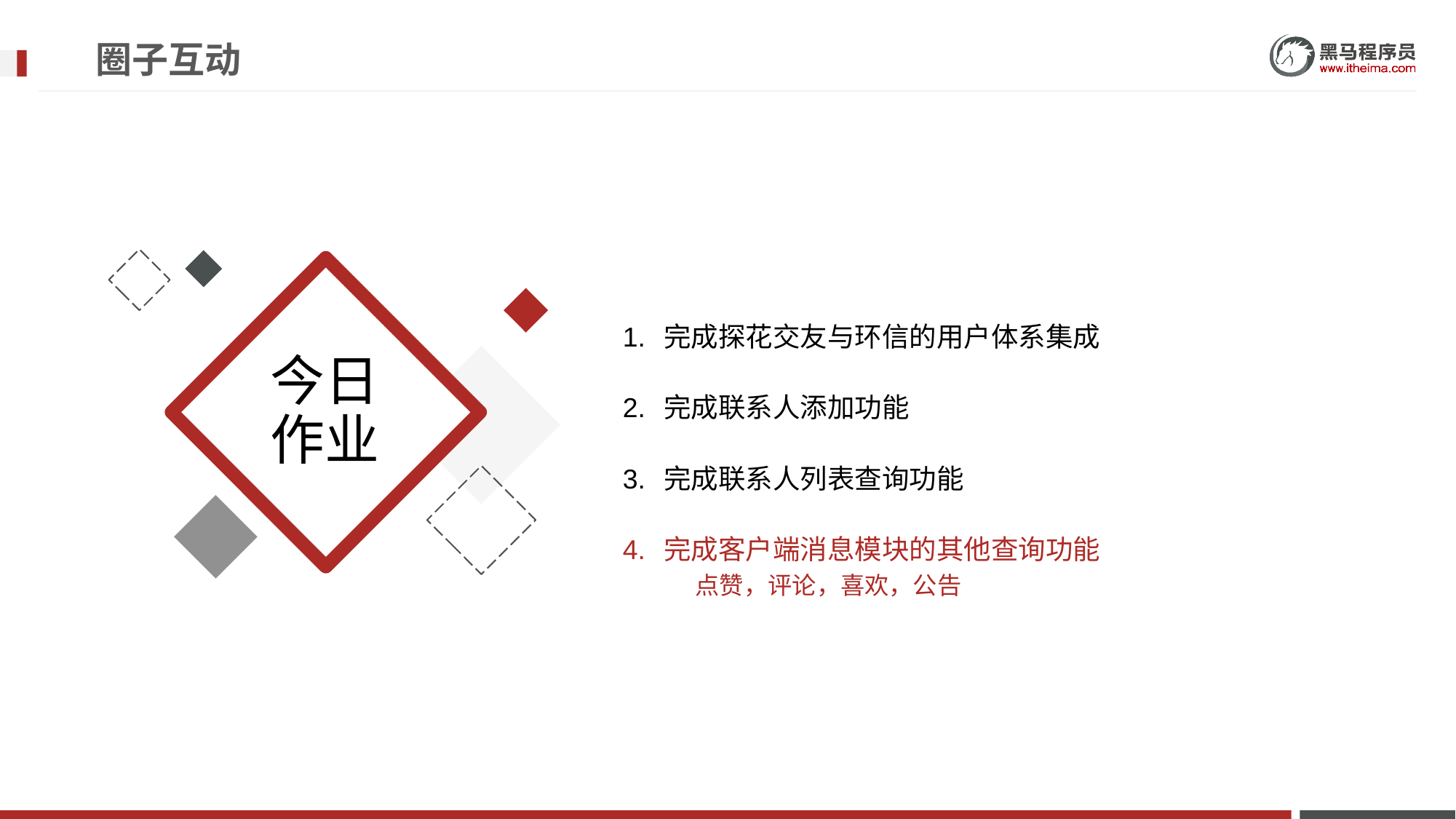

# 圈子互动
完成探花交友与环信的用户体系集成
完成联系人添加功能
完成联系人列表查询功能
完成客户端消息模块的其他查询功能
点赞，评论，喜欢，公告